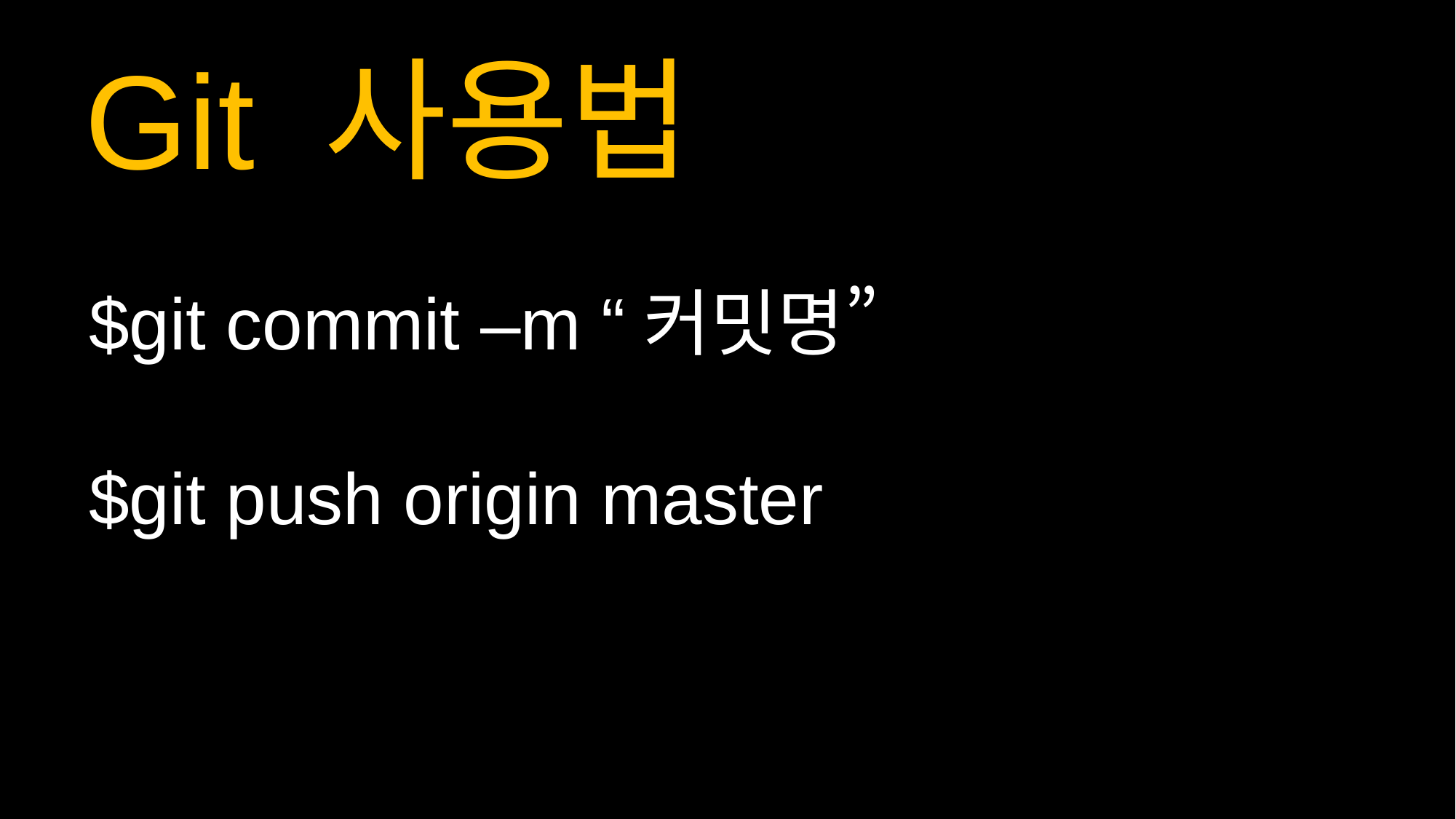

Git 사용법
$git commit –m “커밋명”

$git push origin master